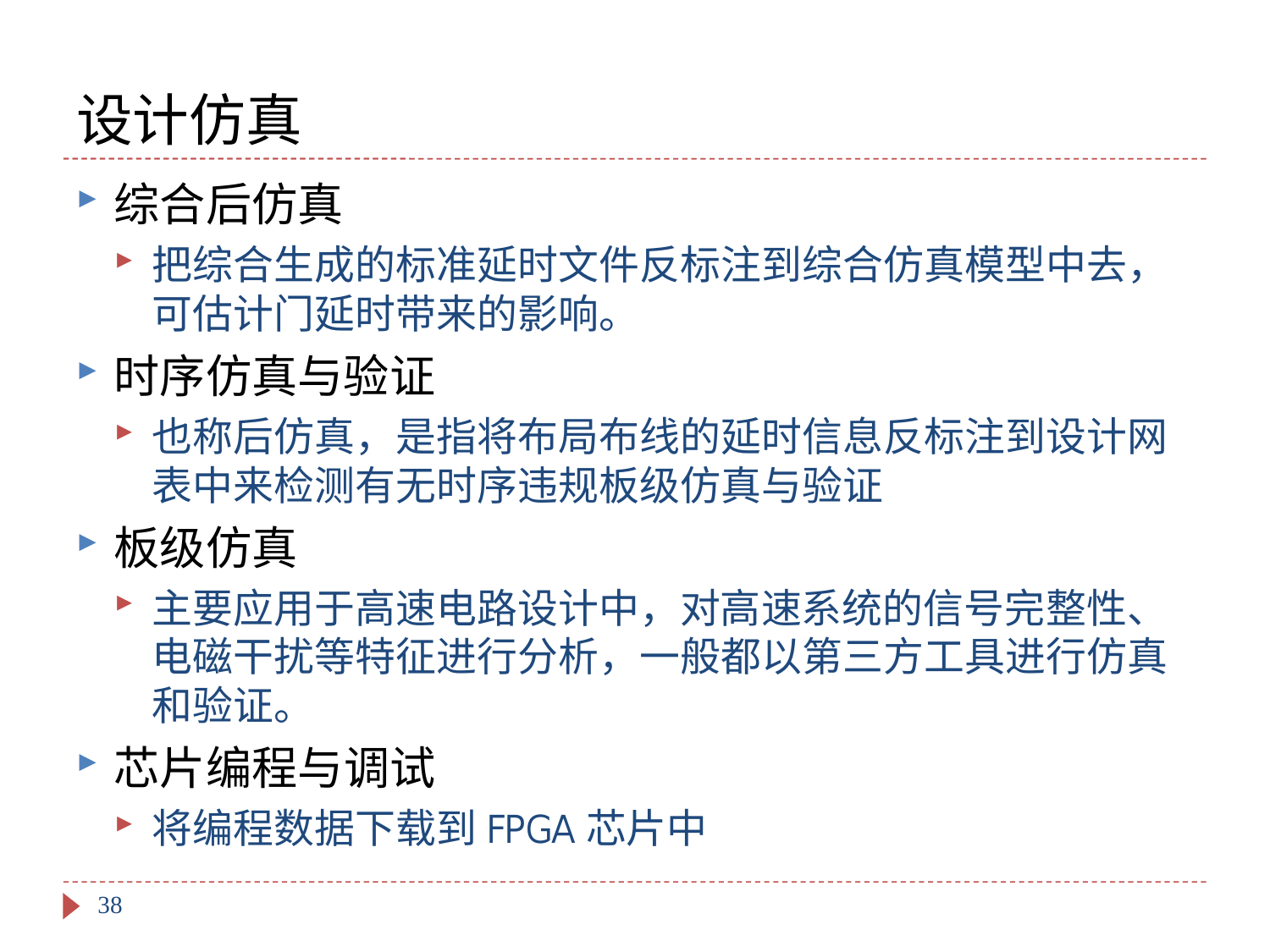

# 设计仿真
综合后仿真
把综合生成的标准延时文件反标注到综合仿真模型中去，可估计门延时带来的影响。
时序仿真与验证
也称后仿真，是指将布局布线的延时信息反标注到设计网表中来检测有无时序违规板级仿真与验证
板级仿真
主要应用于高速电路设计中，对高速系统的信号完整性、电磁干扰等特征进行分析，一般都以第三方工具进行仿真和验证。
芯片编程与调试
将编程数据下载到FPGA芯片中
38